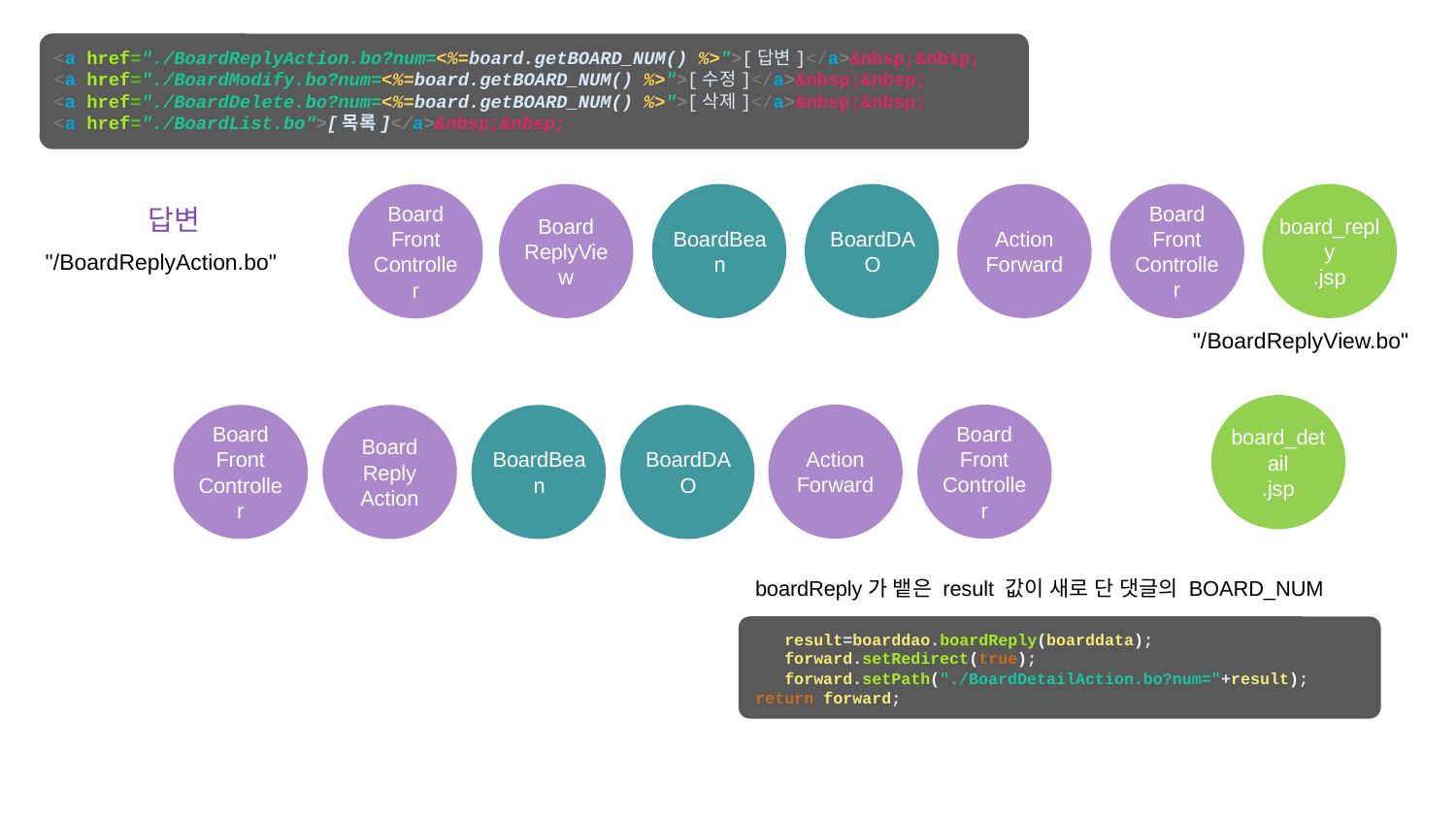

<a href="./BoardReplyAction.bo?num=<%=board.getBOARD_NUM() %>">[답변]</a>&nbsp;&nbsp;
<a href="./BoardModify.bo?num=<%=board.getBOARD_NUM() %>">[수정]</a>&nbsp;&nbsp;
<a href="./BoardDelete.bo?num=<%=board.getBOARD_NUM() %>">[삭제]</a>&nbsp;&nbsp;
<a href="./BoardList.bo">[목록]</a>&nbsp;&nbsp;

Board
ReplyView

BoardBean

BoardDAO

Action
Forward

Board
Front
Controller

board_reply
.jsp

Board
Front
Controller
답변
"/BoardReplyAction.bo"
"/BoardReplyView.bo"

board_detail
.jsp

Action
Forward

Board
Front
Controller

Board
Front
Controller

Board
Reply
Action

BoardBean

BoardDAO
boardReply가 뱉은 result 값이 새로 단 댓글의 BOARD_NUM

   result=boarddao.boardReply(boarddata);
   forward.setRedirect(true);
   forward.setPath("./BoardDetailAction.bo?num="+result);
return forward;